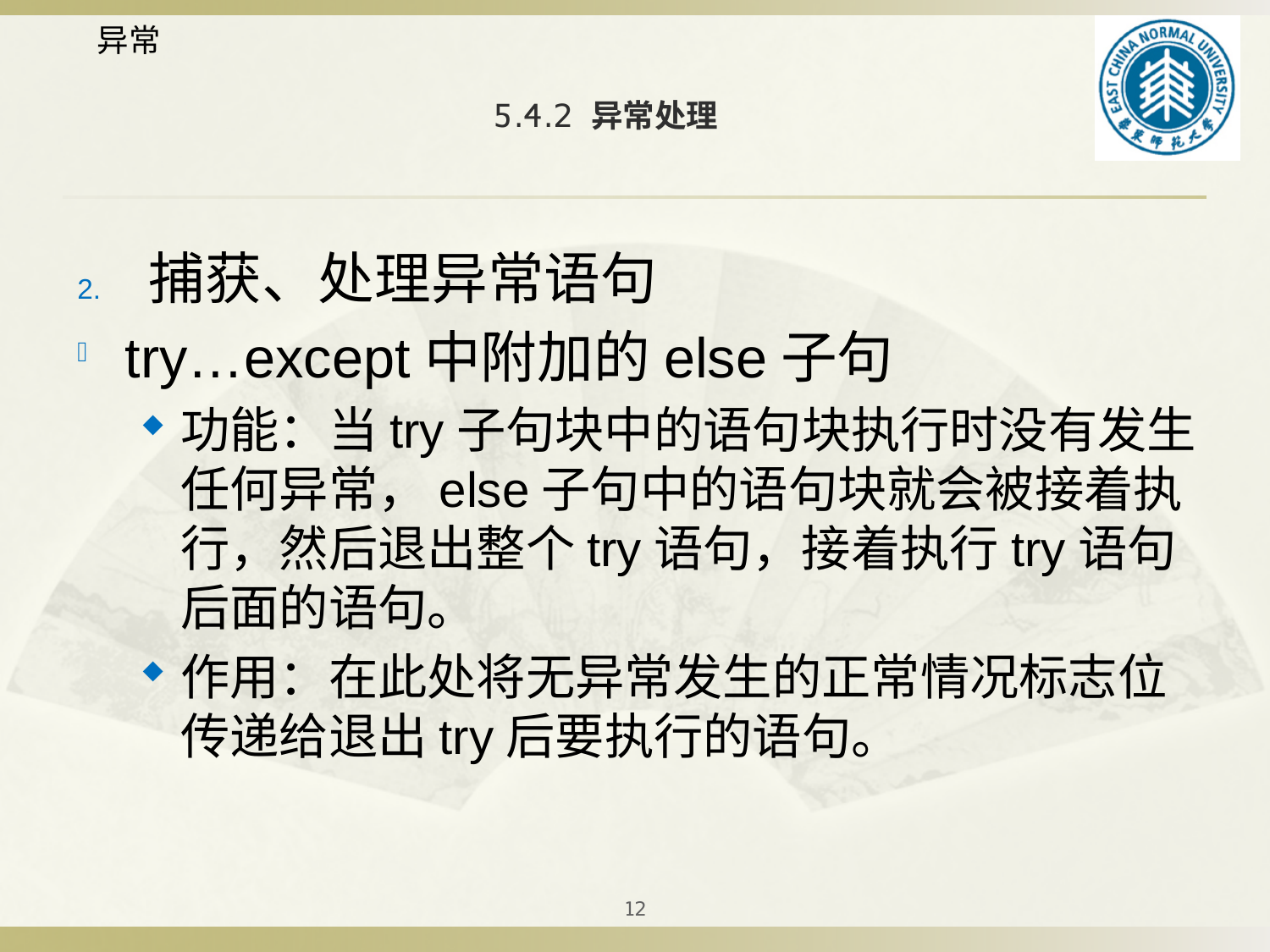

# 5.4.2 异常处理
捕获、处理异常语句
try…except中附加的else子句
功能：当try子句块中的语句块执行时没有发生任何异常，else子句中的语句块就会被接着执行，然后退出整个try语句，接着执行try语句后面的语句。
作用：在此处将无异常发生的正常情况标志位传递给退出try后要执行的语句。

12